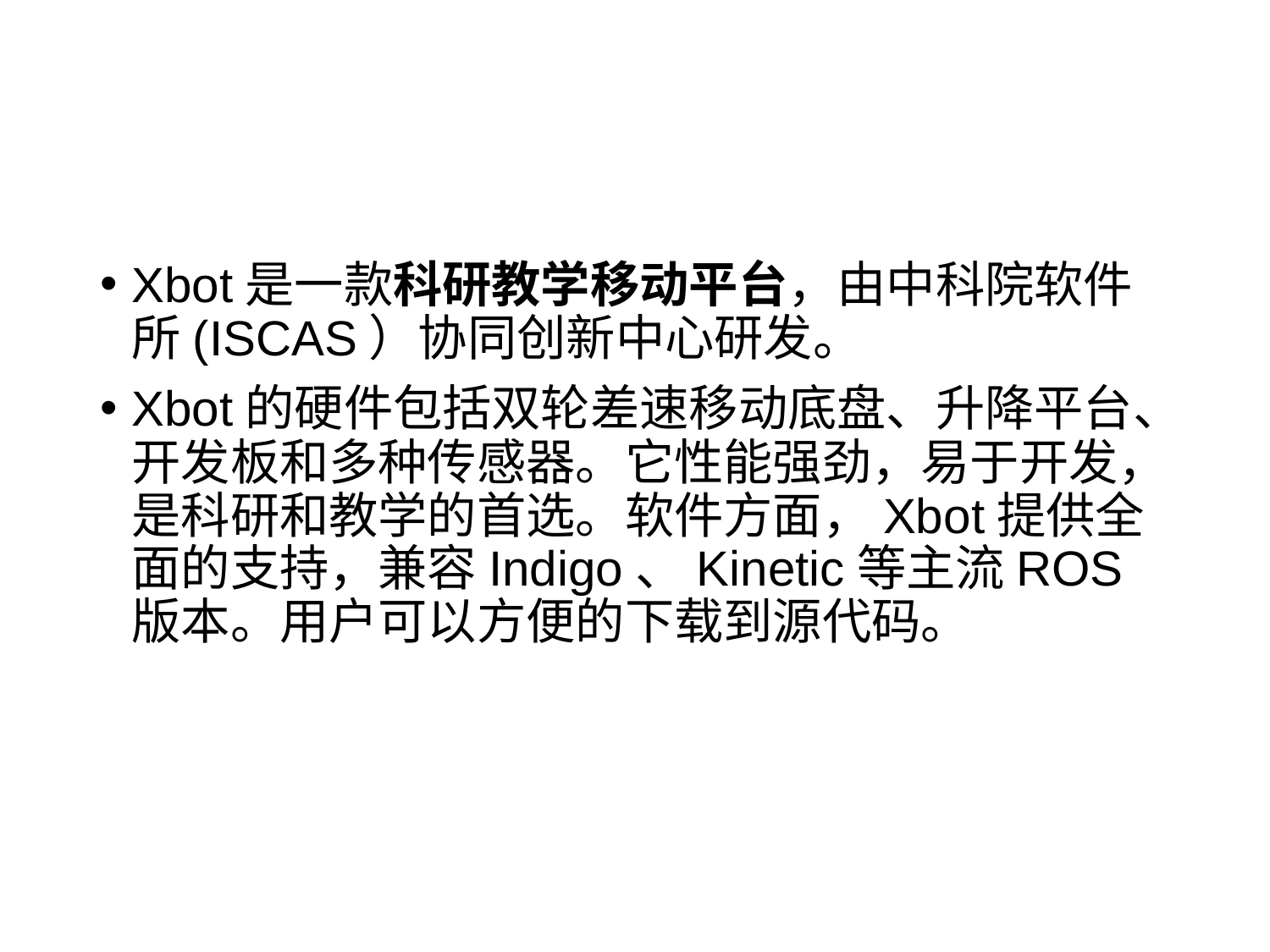

#
Xbot是一款科研教学移动平台，由中科院软件所(ISCAS）协同创新中心研发。
Xbot的硬件包括双轮差速移动底盘、升降平台、开发板和多种传感器。它性能强劲，易于开发，是科研和教学的首选。软件方面，Xbot提供全面的支持，兼容Indigo、Kinetic等主流ROS版本。用户可以方便的下载到源代码。